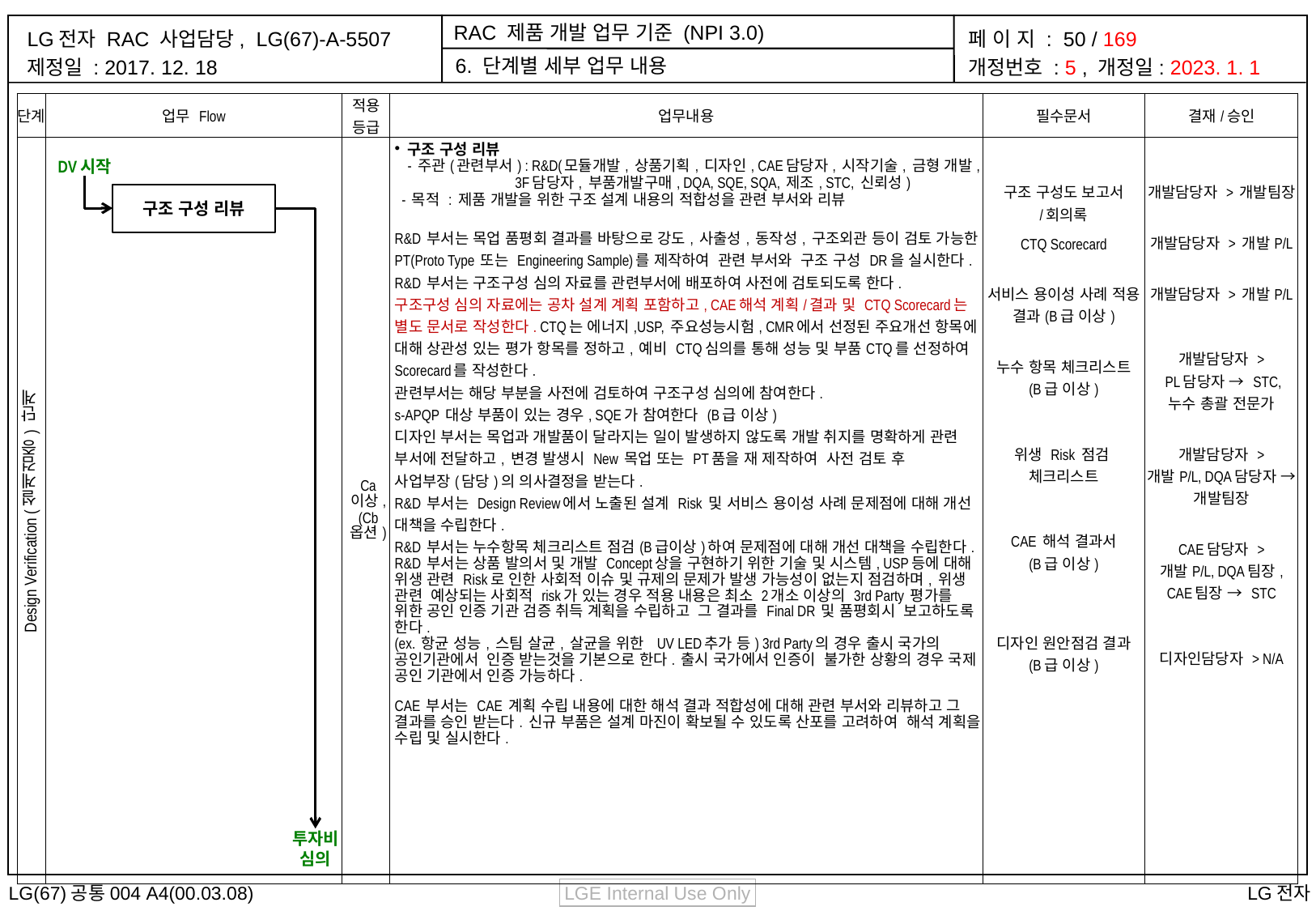

6. 단계별 세부 업무 내용
| 단계 | 업무 Flow | 적용 등급 | 업무내용 | 필수문서 | 결재/승인 |
| --- | --- | --- | --- | --- | --- |
| Design Verification (설계검증) 단계 |  | Ca 이상, (Cb 옵션) | 구조 구성 리뷰 - 주관(관련부서) : R&D(모듈개발, 상품기획, 디자인, CAE담당자, 시작기술, 금형 개발, 3F담당자, 부품개발구매, DQA, SQE, SQA, 제조, STC, 신뢰성) - 목적 : 제품 개발을 위한 구조 설계 내용의 적합성을 관련 부서와 리뷰 R&D 부서는 목업 품평회 결과를 바탕으로 강도, 사출성, 동작성, 구조외관 등이 검토 가능한 PT(Proto Type 또는 Engineering Sample)를 제작하여 관련 부서와 구조 구성 DR을 실시한다. R&D 부서는 구조구성 심의 자료를 관련부서에 배포하여 사전에 검토되도록 한다. 구조구성 심의 자료에는 공차 설계 계획 포함하고, CAE해석 계획/결과 및 CTQ Scorecard는 별도 문서로 작성한다. CTQ는 에너지,USP, 주요성능시험, CMR에서 선정된 주요개선 항목에 대해 상관성 있는 평가 항목를 정하고, 예비 CTQ심의를 통해 성능 및 부품CTQ를 선정하여 Scorecard를 작성한다. 관련부서는 해당 부분을 사전에 검토하여 구조구성 심의에 참여한다. s-APQP 대상 부품이 있는 경우, SQE가 참여한다 (B급 이상) 디자인 부서는 목업과 개발품이 달라지는 일이 발생하지 않도록 개발 취지를 명확하게 관련 부서에 전달하고, 변경 발생시 New 목업 또는 PT품을 재 제작하여 사전 검토 후 사업부장(담당)의 의사결정을 받는다. R&D 부서는 Design Review에서 노출된 설계 Risk 및 서비스 용이성 사례 문제점에 대해 개선 대책을 수립한다. R&D 부서는 누수항목 체크리스트 점검(B급이상)하여 문제점에 대해 개선 대책을 수립한다. R&D 부서는 상품 발의서 및 개발 Concept상을 구현하기 위한 기술 및 시스템, USP등에 대해 위생 관련 Risk로 인한 사회적 이슈 및 규제의 문제가 발생 가능성이 없는지 점검하며, 위생 관련 예상되는 사회적 risk가 있는 경우 적용 내용은 최소 2개소 이상의 3rd Party 평가를 위한 공인 인증 기관 검증 취득 계획을 수립하고 그 결과를 Final DR 및 품평회시 보고하도록 한다. (ex. 항균 성능, 스팀 살균, 살균을 위한 UV LED추가 등) 3rd Party의 경우 출시 국가의 공인기관에서 인증 받는것을 기본으로 한다. 출시 국가에서 인증이 불가한 상황의 경우 국제 공인 기관에서 인증 가능하다. CAE 부서는 CAE 계획 수립 내용에 대한 해석 결과 적합성에 대해 관련 부서와 리뷰하고 그 결과를 승인 받는다. 신규 부품은 설계 마진이 확보될 수 있도록 산포를 고려하여 해석 계획을 수립 및 실시한다. | 구조 구성도 보고서 /회의록 CTQ Scorecard 서비스 용이성 사례 적용 결과(B급 이상) 누수 항목 체크리스트 (B급 이상) 위생 Risk 점검 체크리스트 CAE 해석 결과서 (B급 이상) 디자인 원안점검 결과 (B급 이상) | 개발담당자 > 개발팀장 개발담당자 > 개발P/L 개발담당자 > 개발P/L 개발담당자 > PL담당자 → STC, 누수 총괄 전문가 개발담당자 > 개발P/L, DQA담당자 → 개발팀장 CAE담당자 > 개발P/L, DQA팀장, CAE팀장 → STC 디자인담당자 > N/A |
DV시작
구조 구성 리뷰
투자비
심의